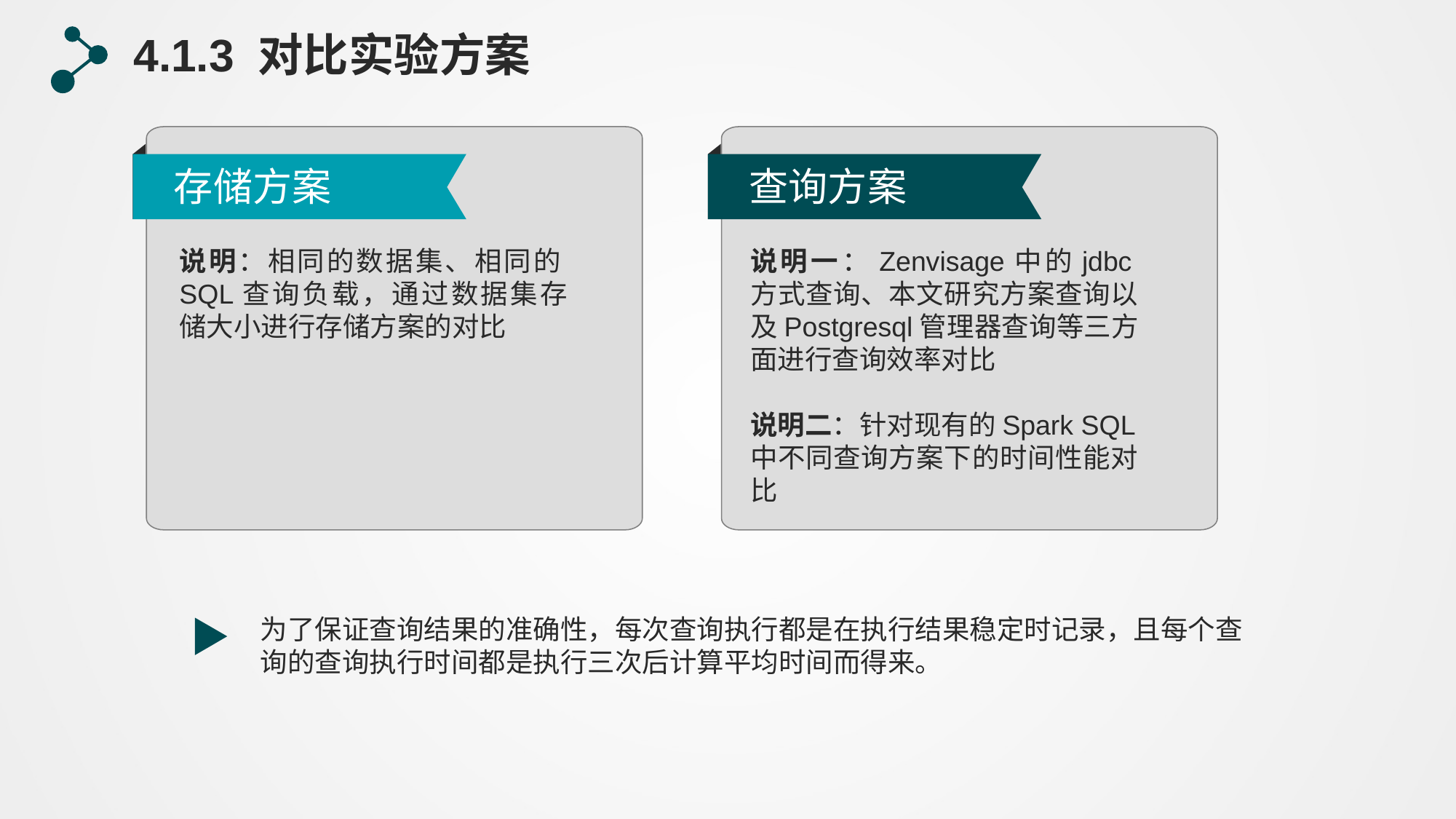

4.1.3 对比实验方案

存储方案
查询方案
说明：相同的数据集、相同的SQL查询负载，通过数据集存储大小进行存储方案的对比
说明一：Zenvisage中的jdbc方式查询、本文研究方案查询以及Postgresql管理器查询等三方面进行查询效率对比

说明二：针对现有的Spark SQL中不同查询方案下的时间性能对比
为了保证查询结果的准确性，每次查询执行都是在执行结果稳定时记录，且每个查询的查询执行时间都是执行三次后计算平均时间而得来。